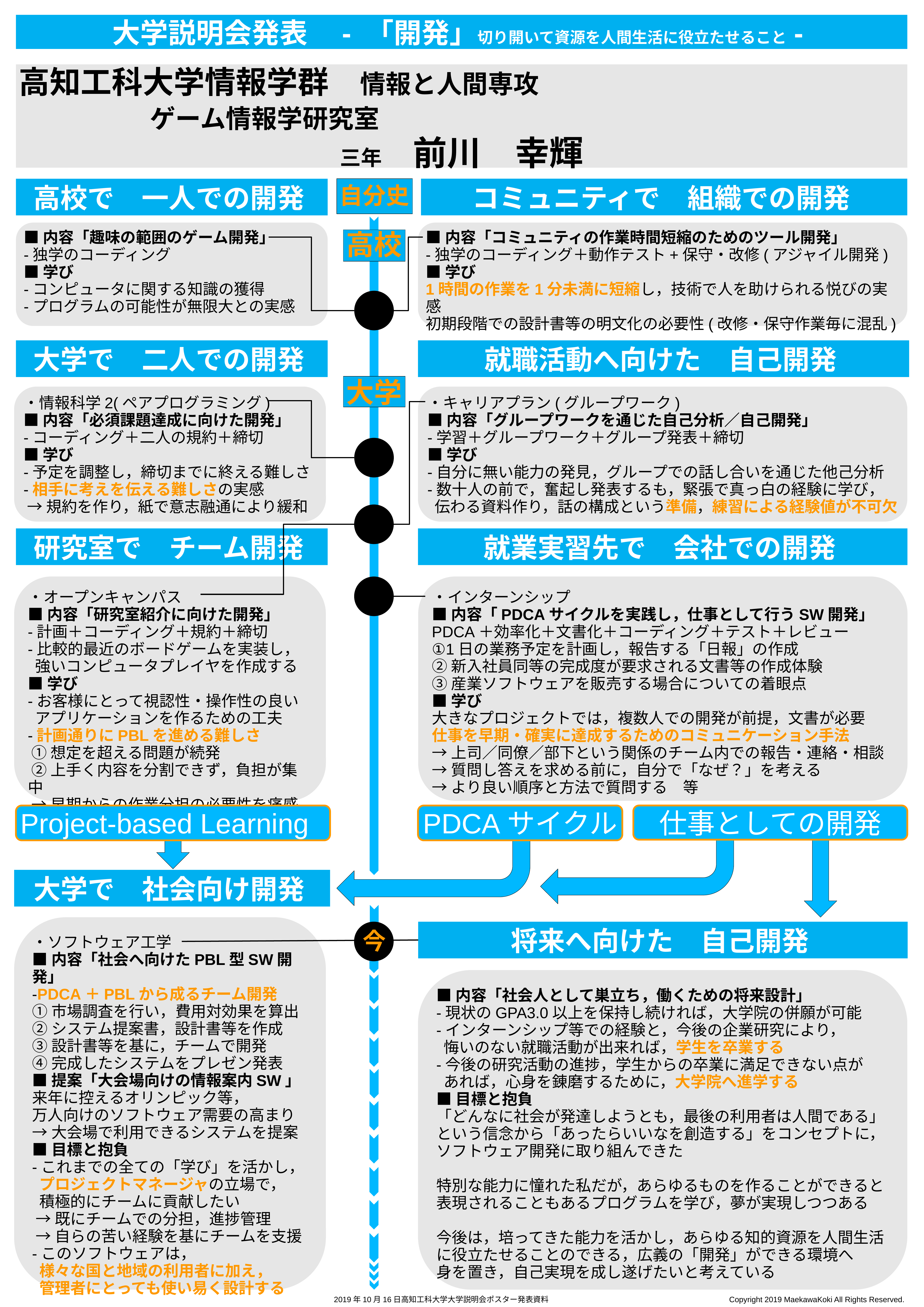

大学説明会発表　- 「開発」切り開いて資源を人間生活に役立たせること -
高知工科大学情報学群　情報と人間専攻
　　　　 ゲーム情報学研究室
三年　前川　幸輝
自分史
コミュニティで　組織での開発
高校で　一人での開発
■内容「趣味の範囲のゲーム開発」
-独学のコーディング
■学び
-コンピュータに関する知識の獲得
-プログラムの可能性が無限大との実感
■内容「コミュニティの作業時間短縮のためのツール開発」
-独学のコーディング＋動作テスト+保守・改修(アジャイル開発)
■学び
1時間の作業を1分未満に短縮し，技術で人を助けられる悦びの実感
初期段階での設計書等の明文化の必要性(改修・保守作業毎に混乱)
高校

大学で　二人での開発
就職活動へ向けた　自己開発
大学

・キャリアプラン(グループワーク)
■内容「グループワークを通じた自己分析／自己開発」
-学習＋グループワーク＋グループ発表＋締切
■学び
-自分に無い能力の発見，グループでの話し合いを通じた他己分析
-数十人の前で，奮起し発表するも，緊張で真っ白の経験に学び，
 伝わる資料作り，話の構成という準備，練習による経験値が不可欠

・情報科学2(ペアプログラミング)
■内容「必須課題達成に向けた開発」
-コーディング＋二人の規約＋締切
■学び
-予定を調整し，締切までに終える難しさ
-相手に考えを伝える難しさの実感
 →規約を作り，紙で意志融通により緩和

研究室で　チーム開発
就業実習先で　会社での開発

・オープンキャンパス
■内容「研究室紹介に向けた開発」
-計画＋コーディング＋規約＋締切
-比較的最近のボードゲームを実装し，
 強いコンピュータプレイヤを作成する
■学び
-お客様にとって視認性・操作性の良い
 アプリケーションを作るための工夫
-計画通りにPBLを進める難しさ
 ①想定を超える問題が続発
 ②上手く内容を分割できず，負担が集中
 →早期からの作業分担の必要性を痛感

・インターンシップ
■内容「PDCAサイクルを実践し，仕事として行うSW開発」
PDCA＋効率化＋文書化＋コーディング＋テスト＋レビュー
①1日の業務予定を計画し，報告する「日報」の作成
②新入社員同等の完成度が要求される文書等の作成体験
③産業ソフトウェアを販売する場合についての着眼点
■学び
大きなプロジェクトでは，複数人での開発が前提，文書が必要
仕事を早期・確実に達成するためのコミュニケーション手法
→上司／同僚／部下という関係のチーム内での報告・連絡・相談
→質問し答えを求める前に，自分で「なぜ？」を考える
→より良い順序と方法で質問する　等

仕事としての開発
PDCAサイクル
Project-based Learning

大学で　社会向け開発
・ソフトウェア工学
■内容「社会へ向けたPBL型SW開発」
-PDCA＋PBLから成るチーム開発
①市場調査を行い，費用対効果を算出
②システム提案書，設計書等を作成
③設計書等を基に，チームで開発
④完成したシステムをプレゼン発表
■提案「大会場向けの情報案内SW」
来年に控えるオリンピック等，
万人向けのソフトウェア需要の高まり
→大会場で利用できるシステムを提案
■目標と抱負
-これまでの全ての「学び」を活かし，
 プロジェクトマネージャの立場で，
 積極的にチームに貢献したい
 →既にチームでの分担，進捗管理
 →自らの苦い経験を基にチームを支援
-このソフトウェアは，
 様々な国と地域の利用者に加え，
 管理者にとっても使い易く設計する

今
将来へ向けた　自己開発

■内容「社会人として巣立ち，働くための将来設計」
-現状のGPA3.0以上を保持し続ければ，大学院の併願が可能
-インターンシップ等での経験と，今後の企業研究により，
 悔いのない就職活動が出来れば，学生を卒業する
-今後の研究活動の進捗，学生からの卒業に満足できない点が
 あれば，心身を錬磨するために，大学院へ進学する
■目標と抱負
「どんなに社会が発達しようとも，最後の利用者は人間である」 という信念から「あったらいいなを創造する」をコンセプトに，
ソフトウェア開発に取り組んできた

特別な能力に憧れた私だが，あらゆるものを作ることができると
表現されることもあるプログラムを学び，夢が実現しつつある

今後は，培ってきた能力を活かし，あらゆる知的資源を人間生活に役立たせることのできる，広義の「開発」ができる環境へ
身を置き，自己実現を成し遂げたいと考えている

2019年10月16日高知工科大学大学説明会ポスター発表資料　　　　　　　　　　　　　　　　　　　　　　　Copyright 2019 MaekawaKoki All Rights Reserved.